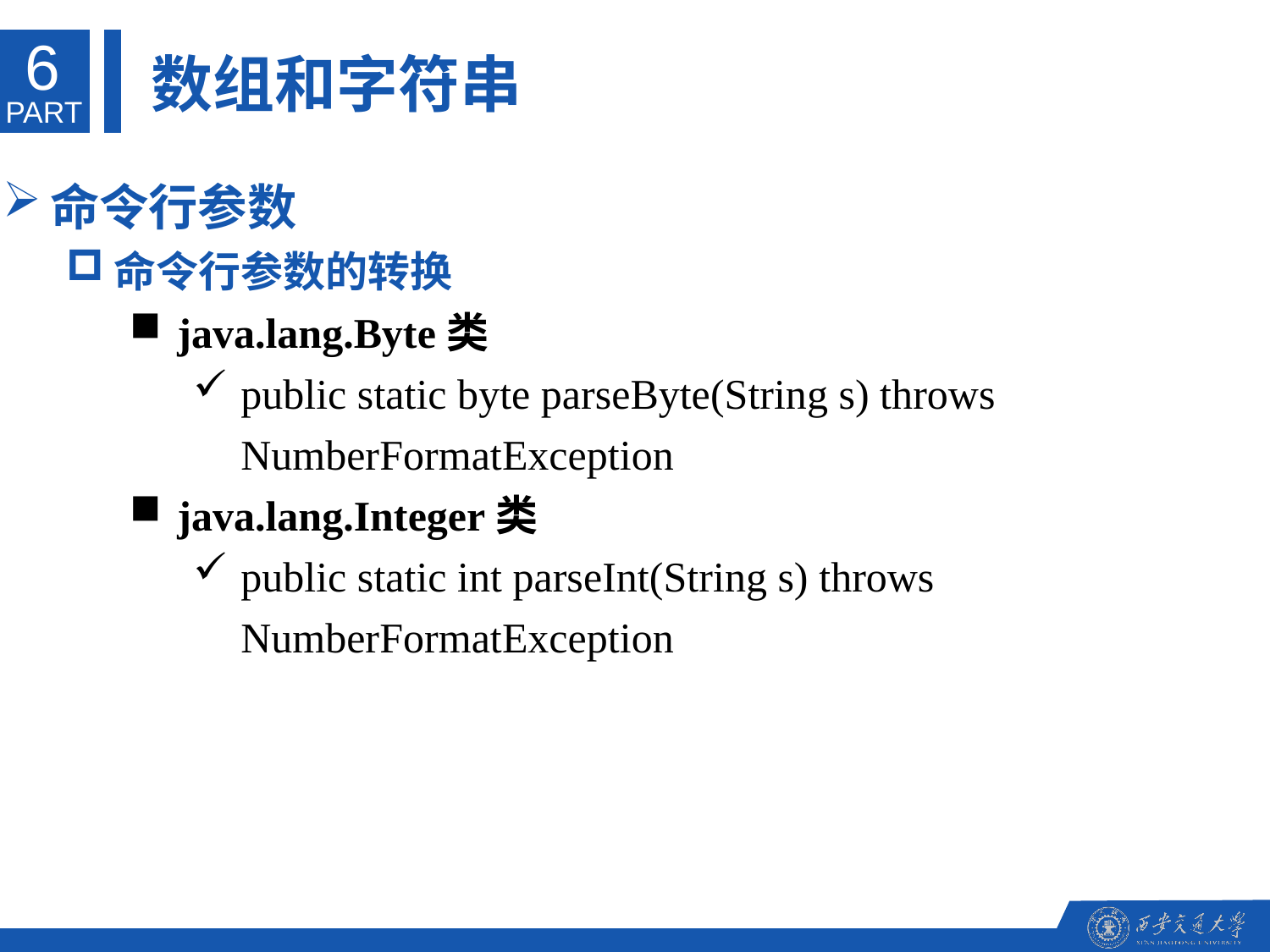

6
数组和字符串
PART
命令行参数
命令行参数的转换
java.lang.Byte类
public static byte parseByte(String s) throws NumberFormatException
java.lang.Integer类
public static int parseInt(String s) throws NumberFormatException